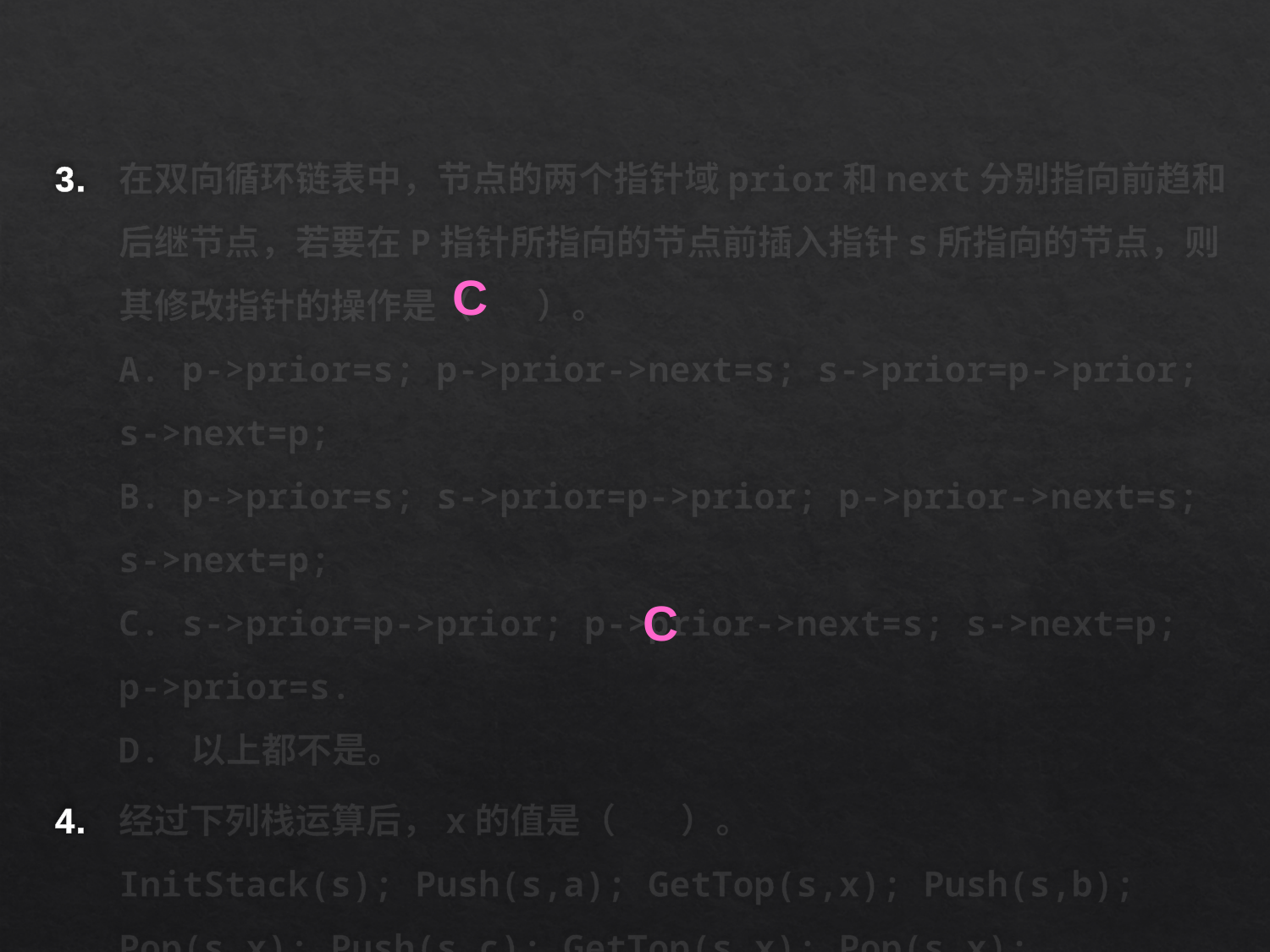

#
在双向循环链表中，节点的两个指针域prior和next分别指向前趋和后继节点，若要在P指针所指向的节点前插入指针s所指向的节点，则其修改指针的操作是（        ）。
A. p->prior=s; p->prior->next=s; s->prior=p->prior; s->next=p;
B. p->prior=s; s->prior=p->prior; p->prior->next=s; s->next=p;
C. s->prior=p->prior; p->prior->next=s; s->next=p; p->prior=s.
D. 以上都不是。
经过下列栈运算后，x的值是（        ）。
InitStack(s); Push(s,a); GetTop(s,x); Push(s,b); Pop(s,x); Push(s,c); GetTop(s,x); Pop(s,x);
A. a			B. b				C. c			D. 以上都不对

C
C